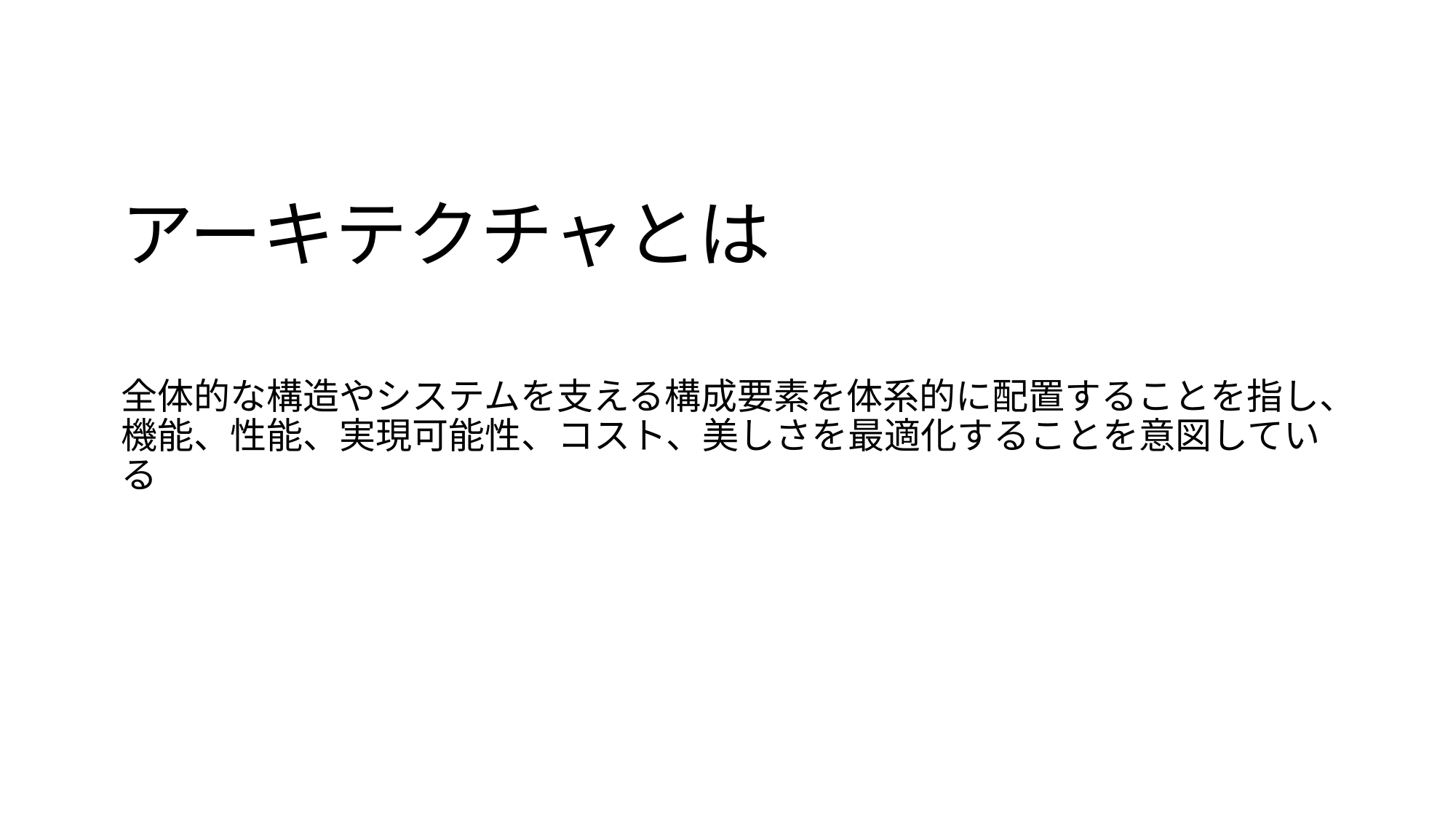

#

アーキテクチャとは

全体的な構造やシステムを支える構成要素を体系的に配置することを指し、機能、性能、実現可能性、コスト、美しさを最適化することを意図している